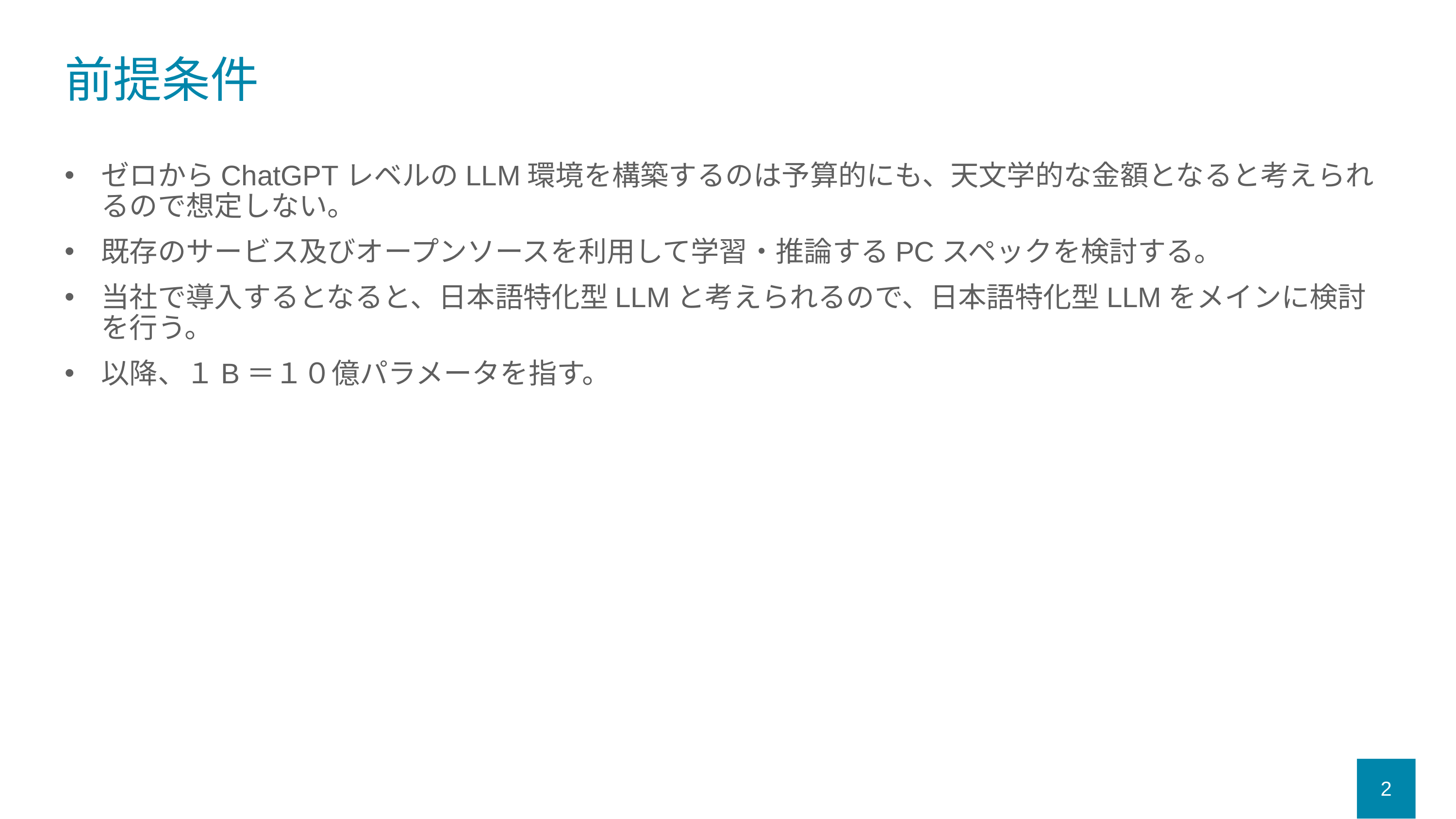

# 前提条件
ゼロからChatGPTレベルのLLM環境を構築するのは予算的にも、天文学的な金額となると考えられるので想定しない。
既存のサービス及びオープンソースを利用して学習・推論するPCスペックを検討する。
当社で導入するとなると、日本語特化型LLMと考えられるので、日本語特化型LLMをメインに検討を行う。
以降、１B＝１０億パラメータを指す。
2